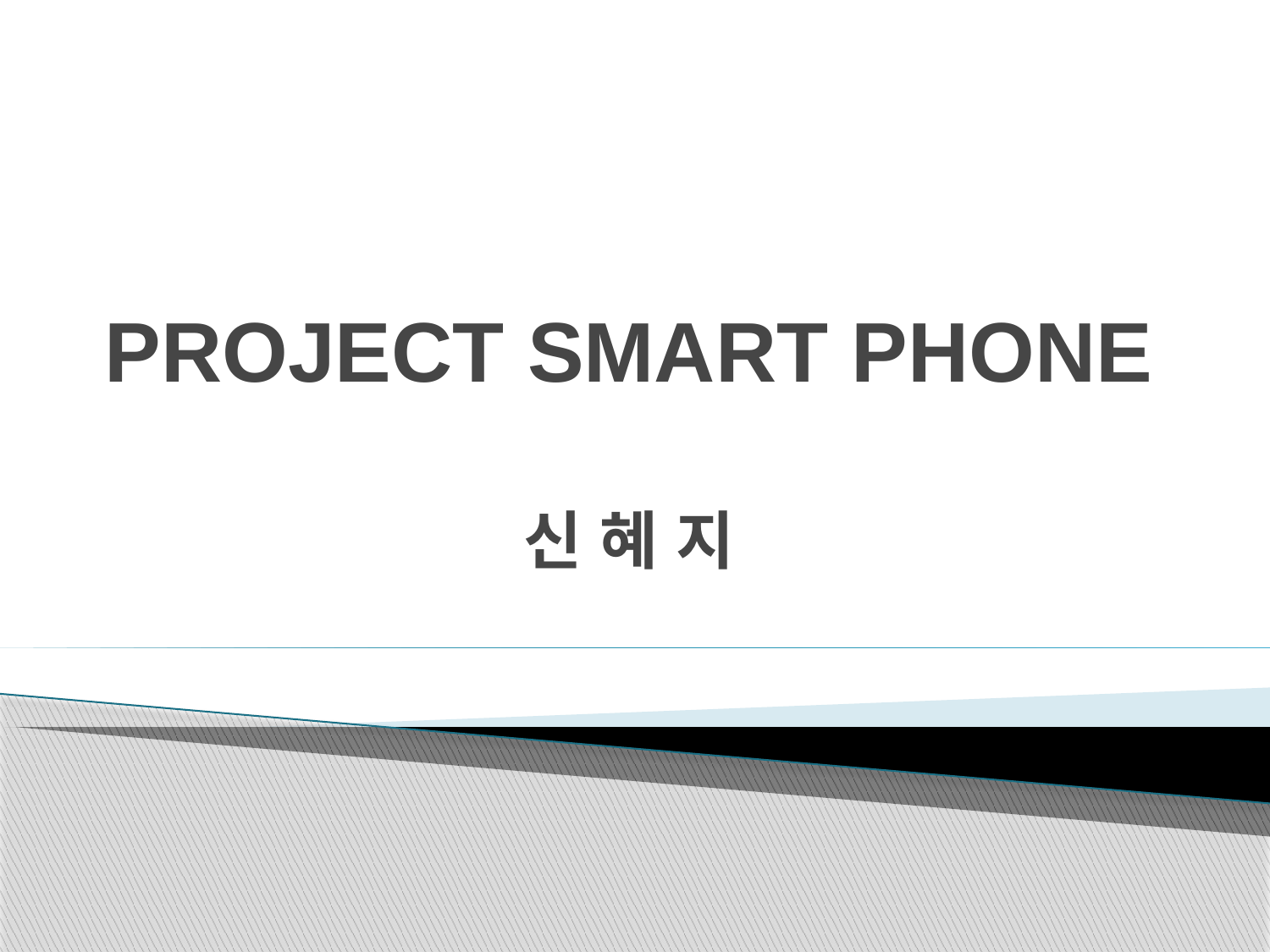

# PROJECT SMART PHONE 신 혜 지